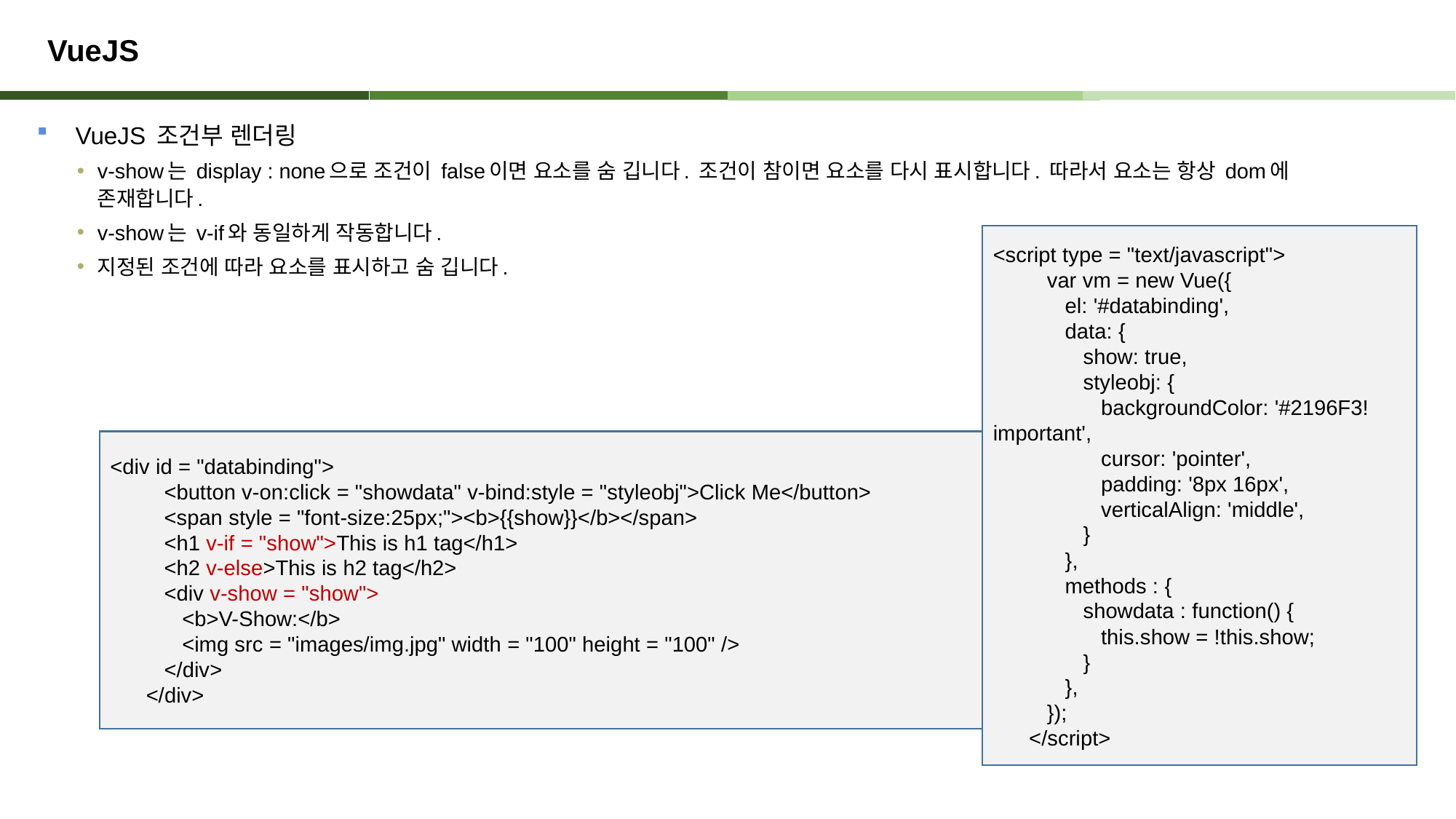

# VueJS
VueJS 조건부 렌더링
v-show는 display : none으로 조건이 false이면 요소를 숨 깁니다. 조건이 참이면 요소를 다시 표시합니다. 따라서 요소는 항상 dom에 존재합니다.
v-show는 v-if와 동일하게 작동합니다.
지정된 조건에 따라 요소를 표시하고 숨 깁니다.
<script type = "text/javascript">
         var vm = new Vue({
            el: '#databinding',
            data: {
               show: true,
               styleobj: {
                  backgroundColor: '#2196F3!important',
                  cursor: 'pointer',
                  padding: '8px 16px',
                  verticalAlign: 'middle',
               }
            },
            methods : {
               showdata : function() {
                  this.show = !this.show;
               }
            },
         });
      </script>
<div id = "databinding">
         <button v-on:click = "showdata" v-bind:style = "styleobj">Click Me</button>
         <span style = "font-size:25px;"><b>{{show}}</b></span>
         <h1 v-if = "show">This is h1 tag</h1>
         <h2 v-else>This is h2 tag</h2>
         <div v-show = "show">
            <b>V-Show:</b>
            <img src = "images/img.jpg" width = "100" height = "100" />
         </div>
      </div>